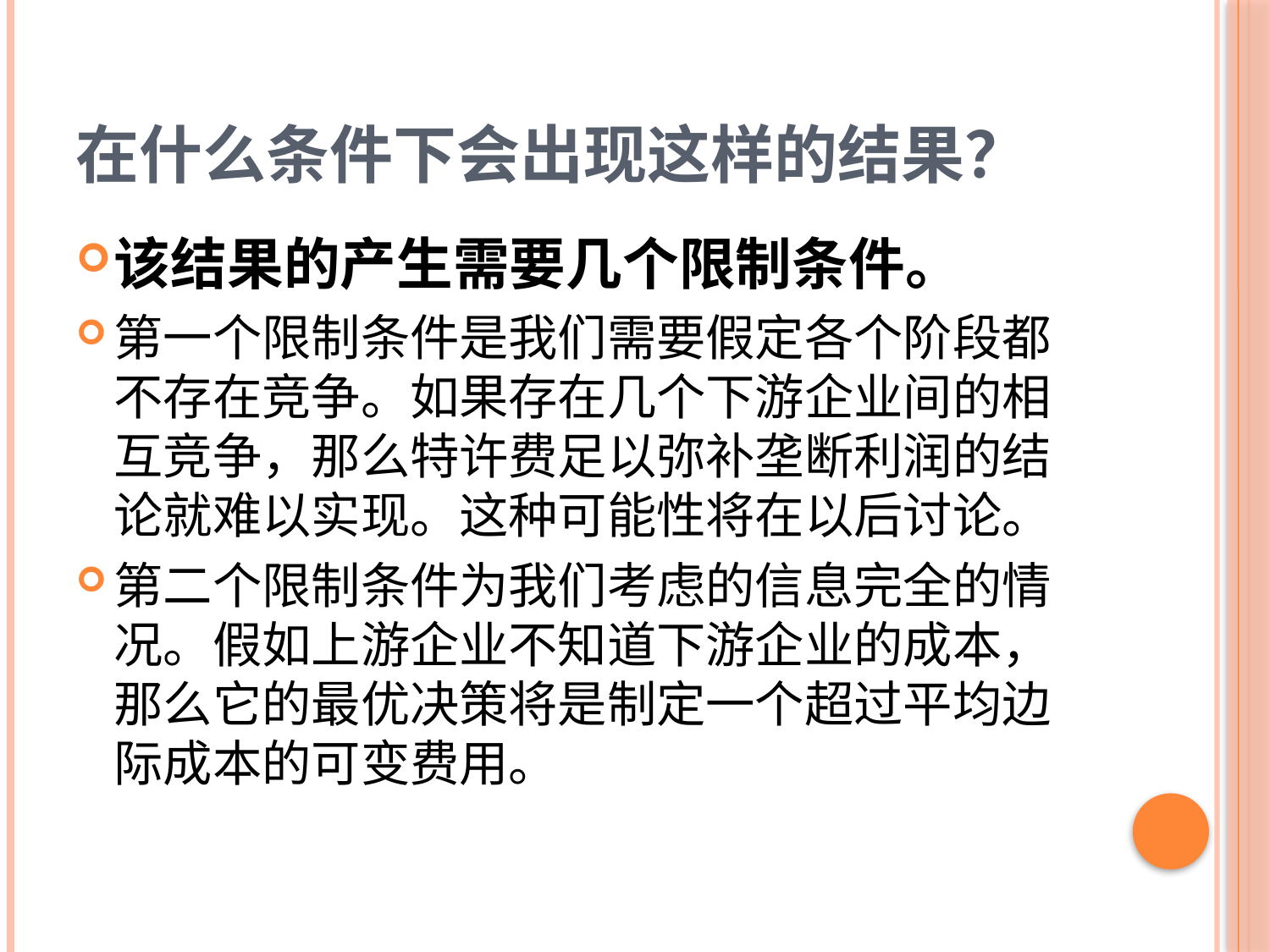

# 在什么条件下会出现这样的结果？
该结果的产生需要几个限制条件。
第一个限制条件是我们需要假定各个阶段都不存在竞争。如果存在几个下游企业间的相互竞争，那么特许费足以弥补垄断利润的结论就难以实现。这种可能性将在以后讨论。
第二个限制条件为我们考虑的信息完全的情况。假如上游企业不知道下游企业的成本，那么它的最优决策将是制定一个超过平均边际成本的可变费用。